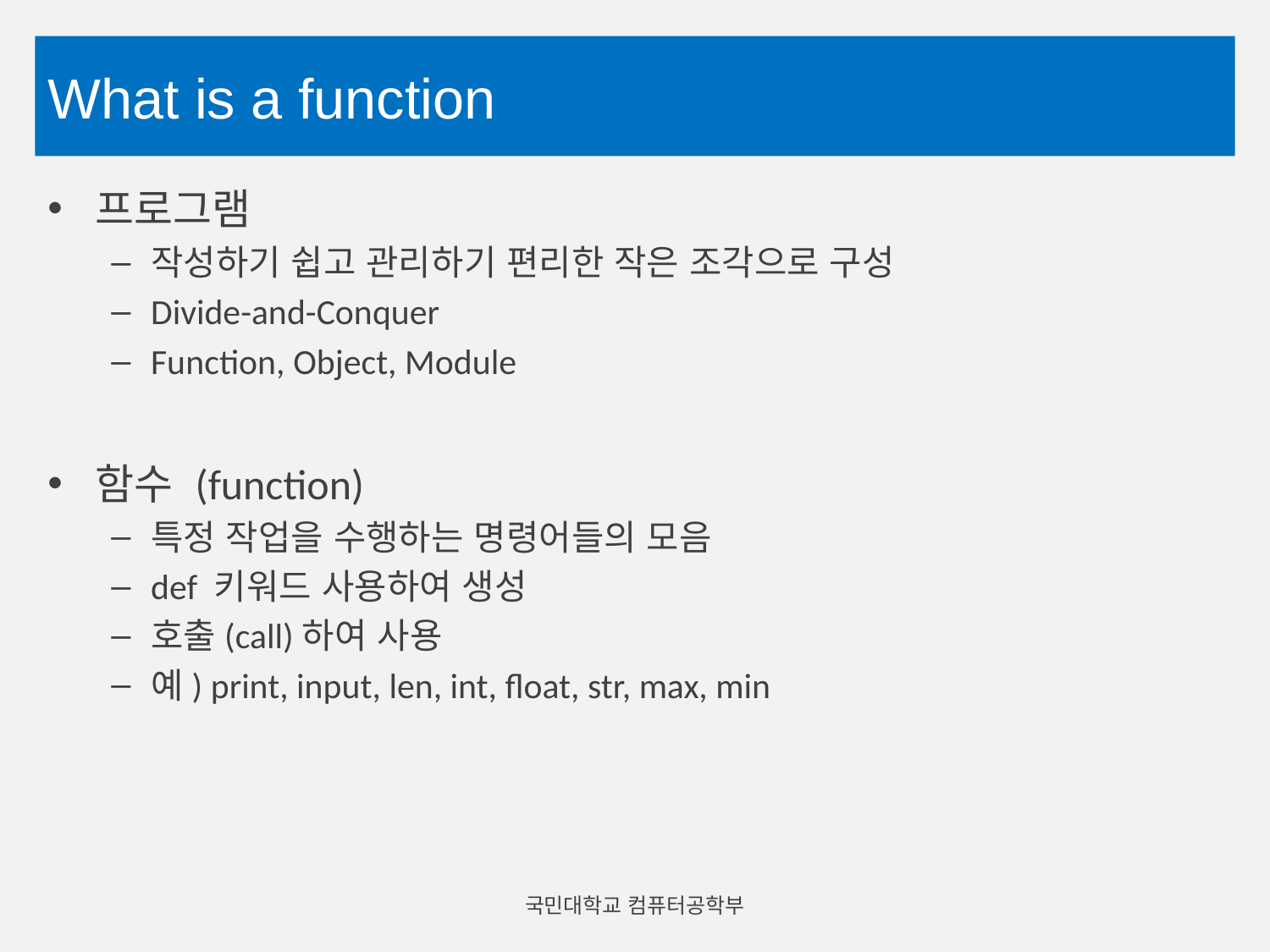

# What is a function
프로그램
작성하기 쉽고 관리하기 편리한 작은 조각으로 구성
Divide-and-Conquer
Function, Object, Module

함수 (function)
특정 작업을 수행하는 명령어들의 모음
def 키워드 사용하여 생성
호출(call)하여 사용
예) print, input, len, int, float, str, max, min
국민대학교 컴퓨터공학부